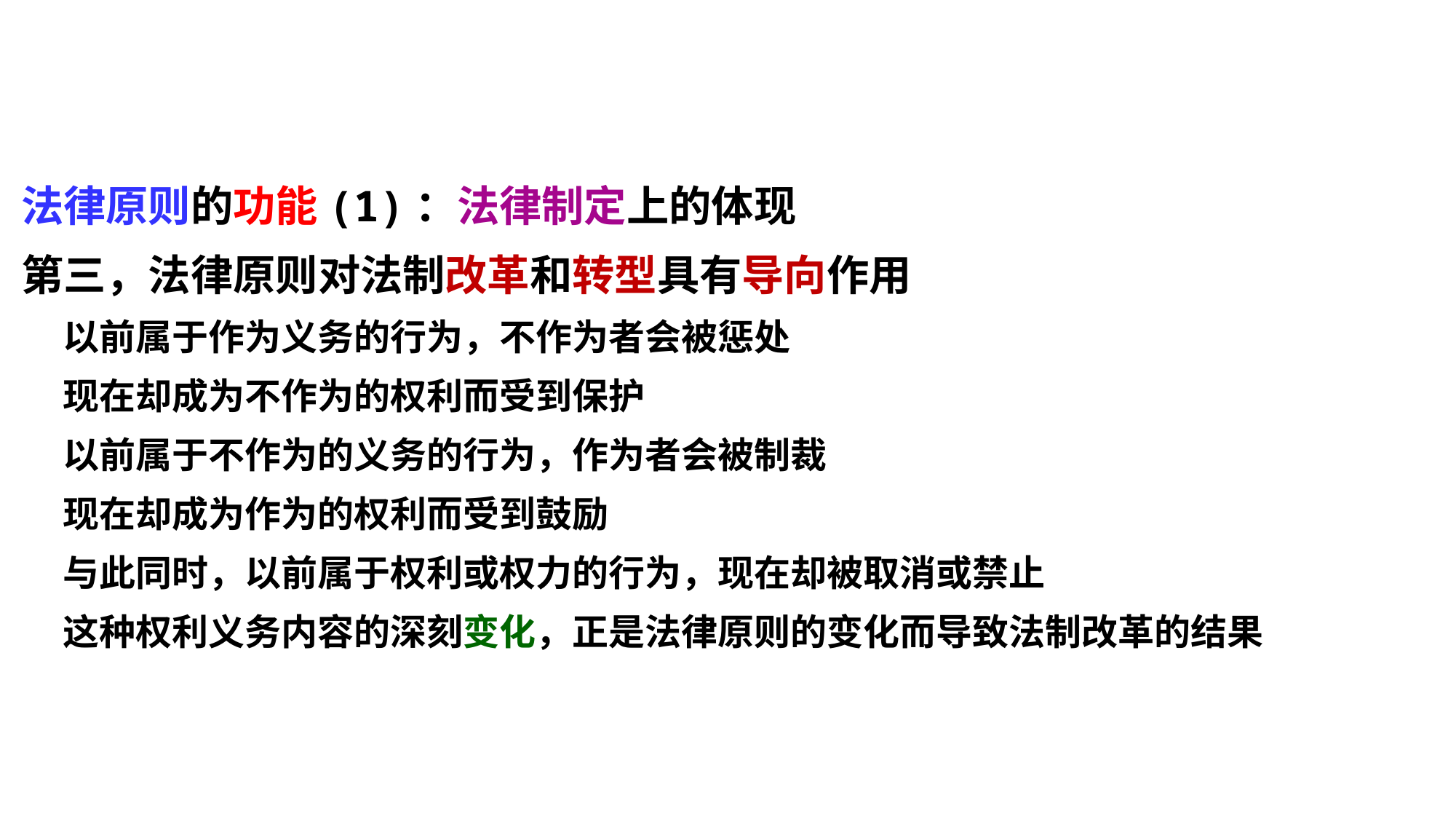

法律原则的功能(1)：法律制定上的体现
第三，法律原则对法制改革和转型具有导向作用
    以前属于作为义务的行为，不作为者会被惩处
    现在却成为不作为的权利而受到保护
    以前属于不作为的义务的行为，作为者会被制裁
    现在却成为作为的权利而受到鼓励
    与此同时，以前属于权利或权力的行为，现在却被取消或禁止
    这种权利义务内容的深刻变化，正是法律原则的变化而导致法制改革的结果